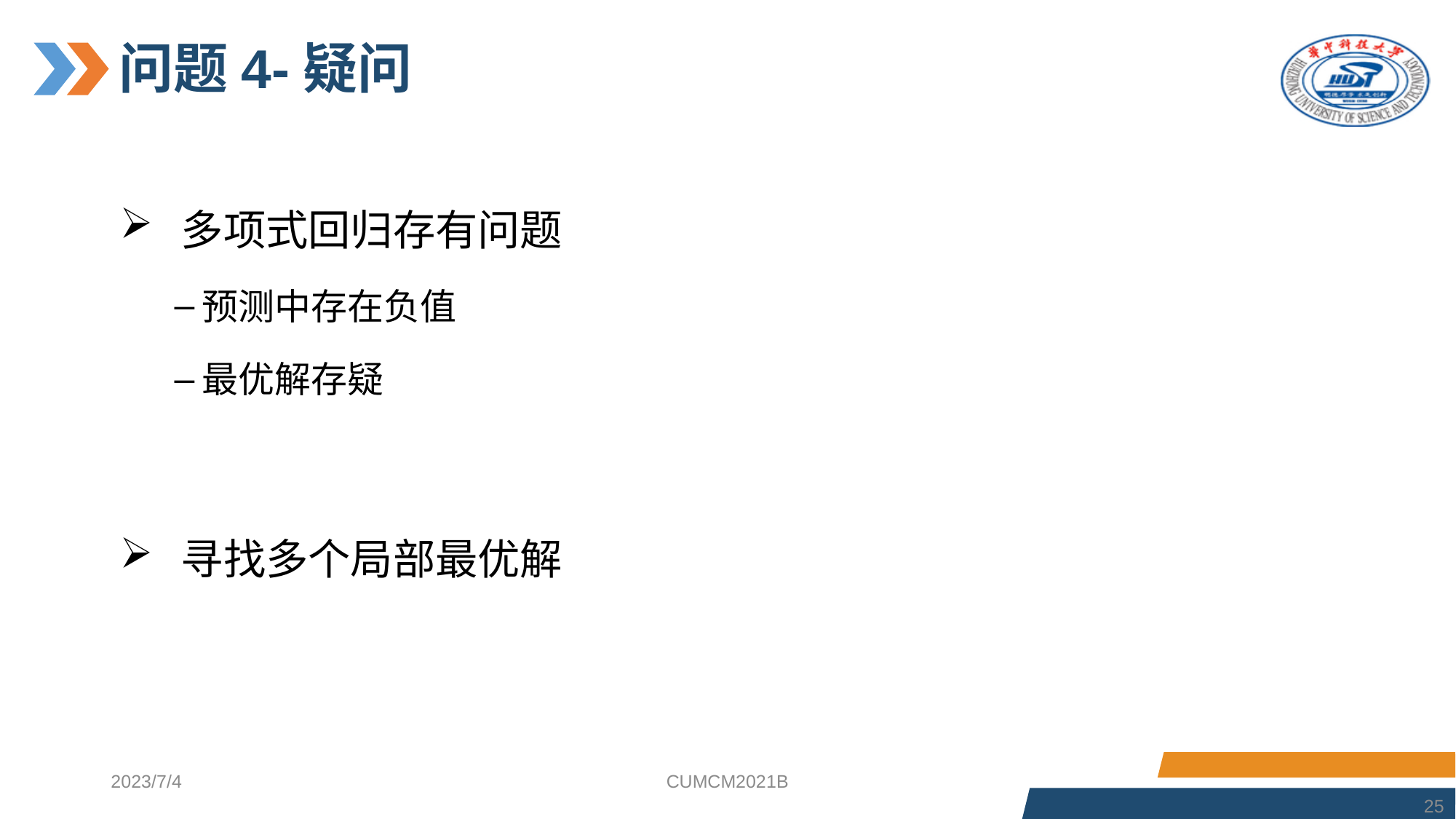

# 问题4-疑问
多项式回归存有问题
预测中存在负值
最优解存疑

寻找多个局部最优解
2023/7/4
CUMCM2021B
25